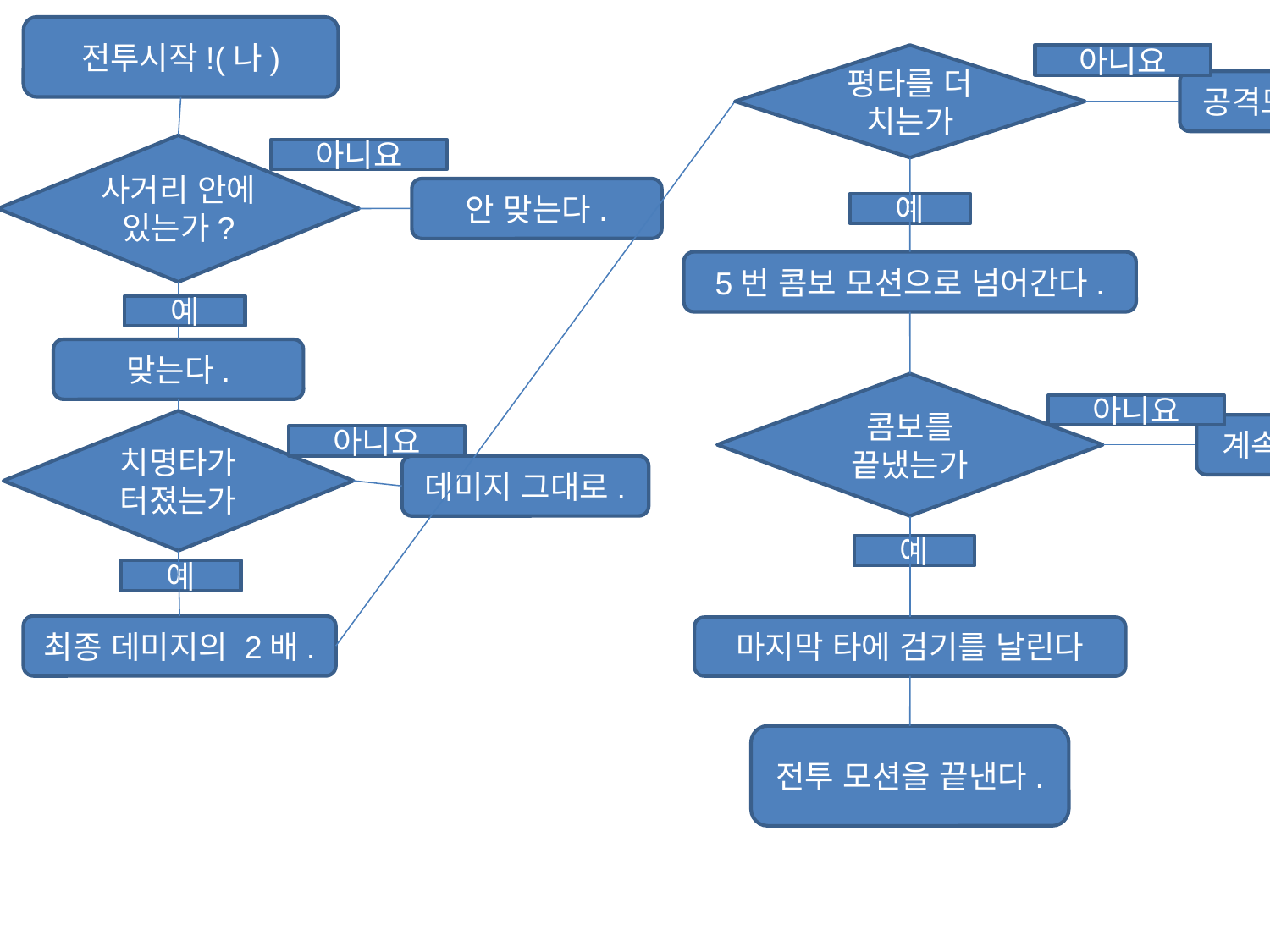

전투시작!(나)
평타를 더 치는가
아니요
공격모션을 끝낸다.
사거리 안에 있는가?
아니요
안 맞는다.
예
5번 콤보 모션으로 넘어간다.
예
맞는다.
콤보를 끝냈는가
아니요
치명타가 터졌는가
계속 콤보를 이어간다.
아니요
데미지 그대로.
예
예
최종 데미지의 2배.
마지막 타에 검기를 날린다
전투 모션을 끝낸다.